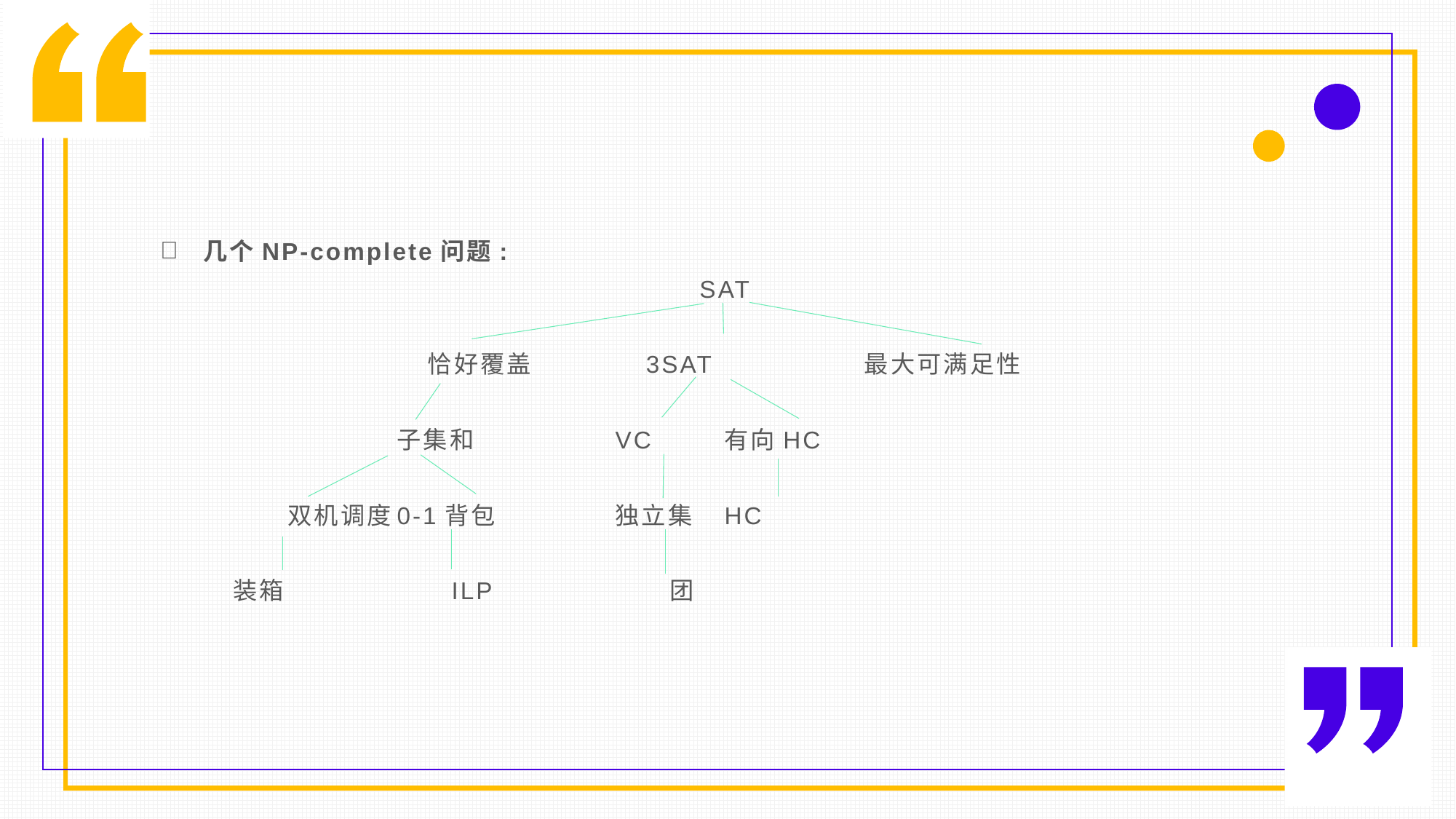

几个NP-complete问题:
SAT

恰好覆盖		3SAT		最大可满足性

子集和		VC	有向HC

双机调度	0-1背包		独立集	HC

装箱		ILP		团